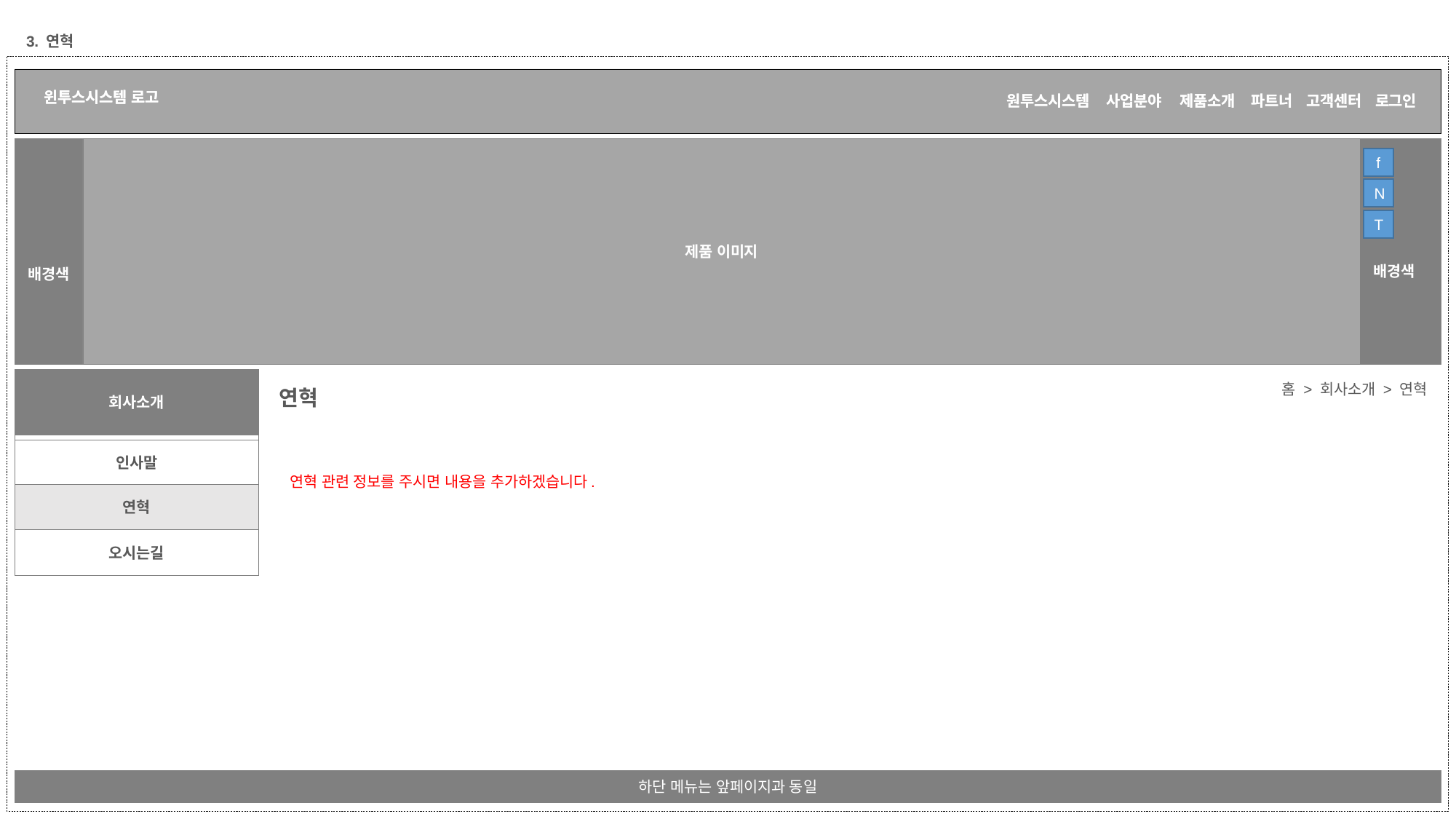

3. 연혁
윈투스시스템 로고
사업분야
제품소개
원투스시스템
파트너
고객센터
로그인

제품 이미지
f
N
T
배경색
배경색
회사소개

홈 > 회사소개 > 연혁
연혁
인사말

연혁 관련 정보를 주시면 내용을 추가하겠습니다.
연혁
오시는길